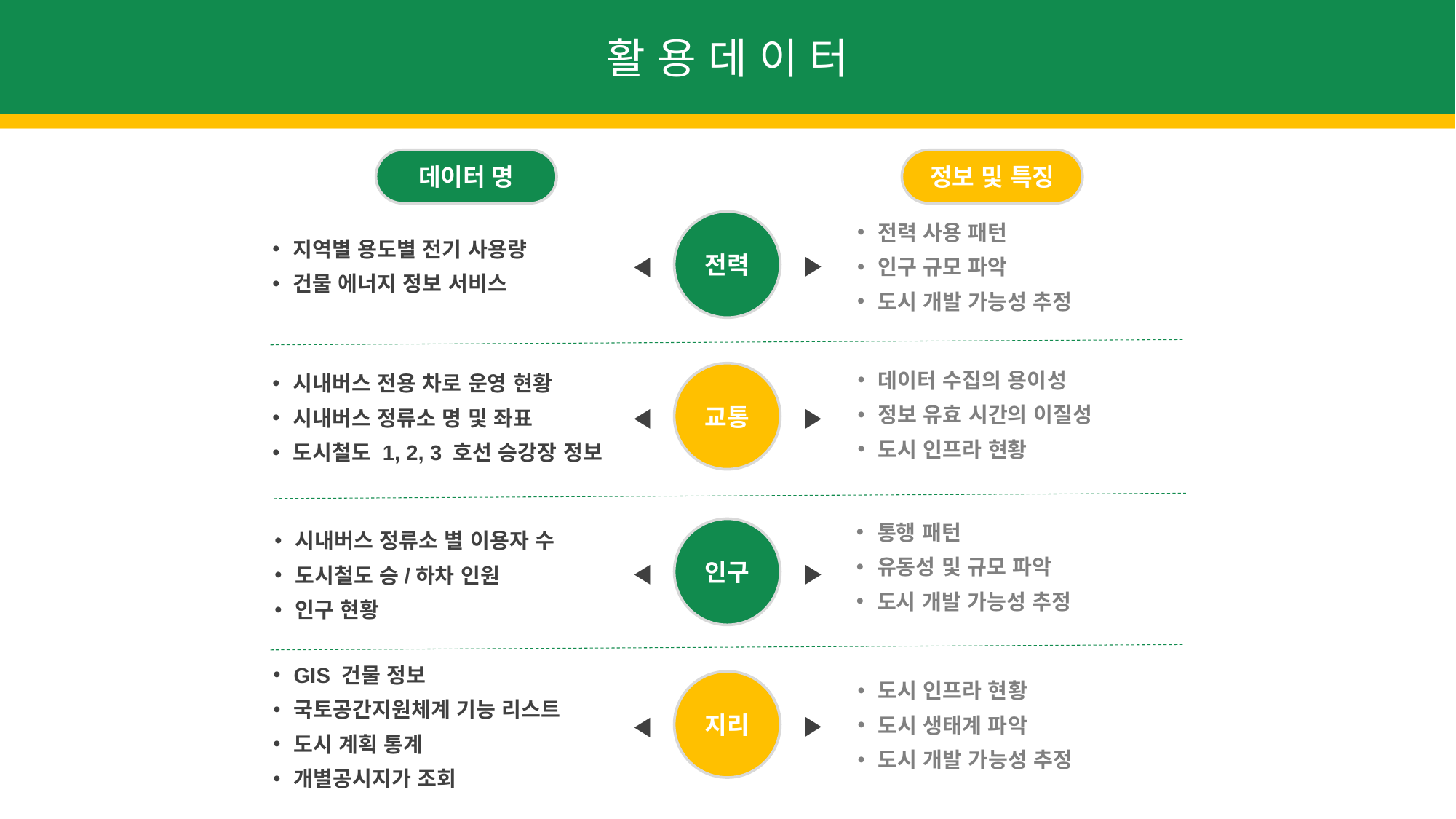

활 용 데 이 터
정보 및 특징
데이터 명
전력
전력 사용 패턴
인구 규모 파악
도시 개발 가능성 추정
지역별 용도별 전기 사용량
건물 에너지 정보 서비스

▶
◀
Step. 1
데이터 수집의 용이성
정보 유효 시간의 이질성
도시 인프라 현황
교통
시내버스 전용 차로 운영 현황
시내버스 정류소 명 및 좌표
도시철도 1, 2, 3 호선 승강장 정보
▶
◀
통행 패턴
유동성 및 규모 파악
도시 개발 가능성 추정
인구
시내버스 정류소 별 이용자 수
도시철도 승/하차 인원
인구 현황

▶
◀
Step. 1
GIS 건물 정보
국토공간지원체계 기능 리스트
도시 계획 통계
개별공시지가 조회
지리
도시 인프라 현황
도시 생태계 파악
도시 개발 가능성 추정

▶
◀